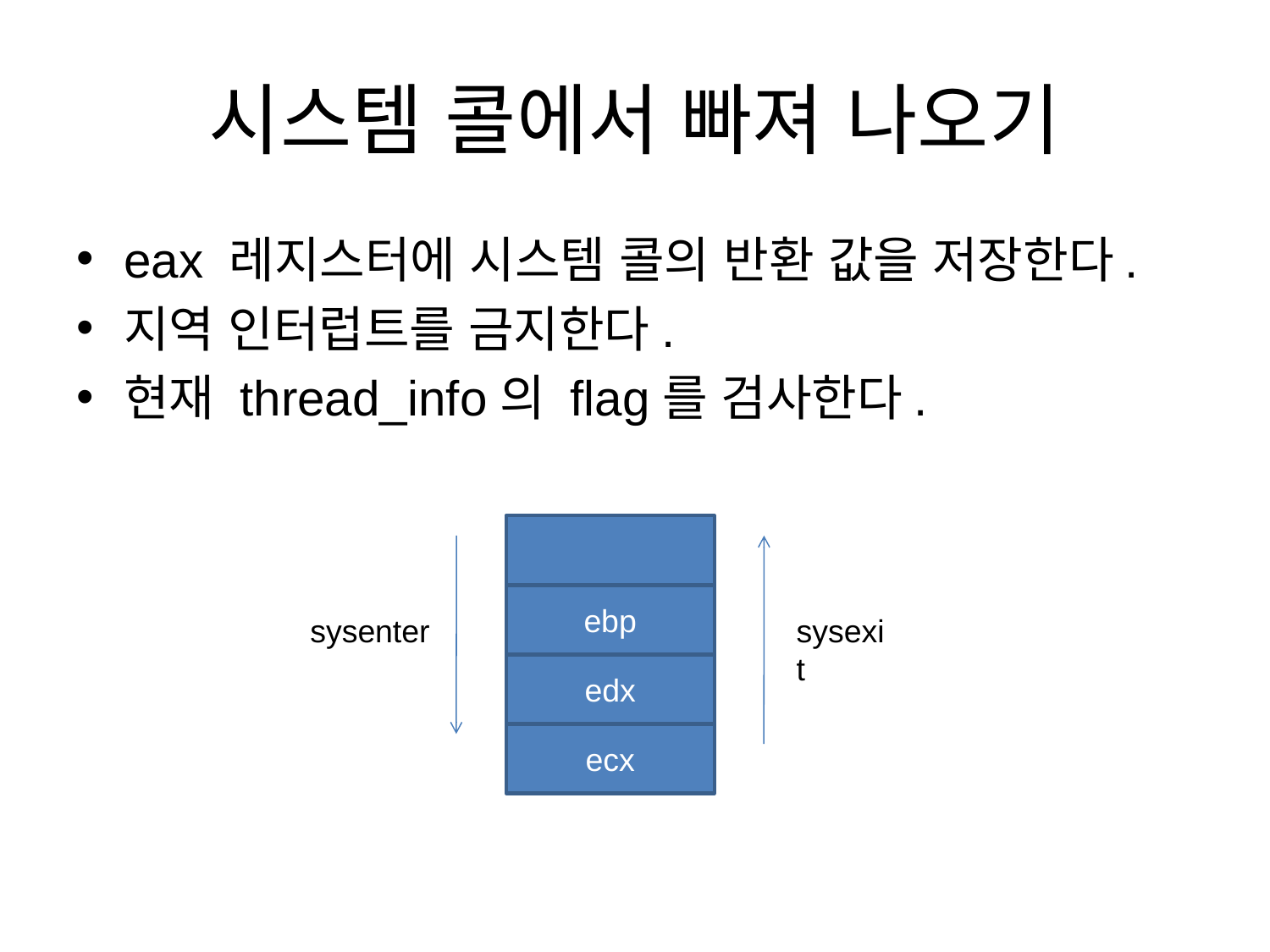

# 시스템 콜에서 빠져 나오기
eax 레지스터에 시스템 콜의 반환 값을 저장한다.
지역 인터럽트를 금지한다.
현재 thread_info의 flag를 검사한다.

ebp
sysenter
sysexit
edx
ecx